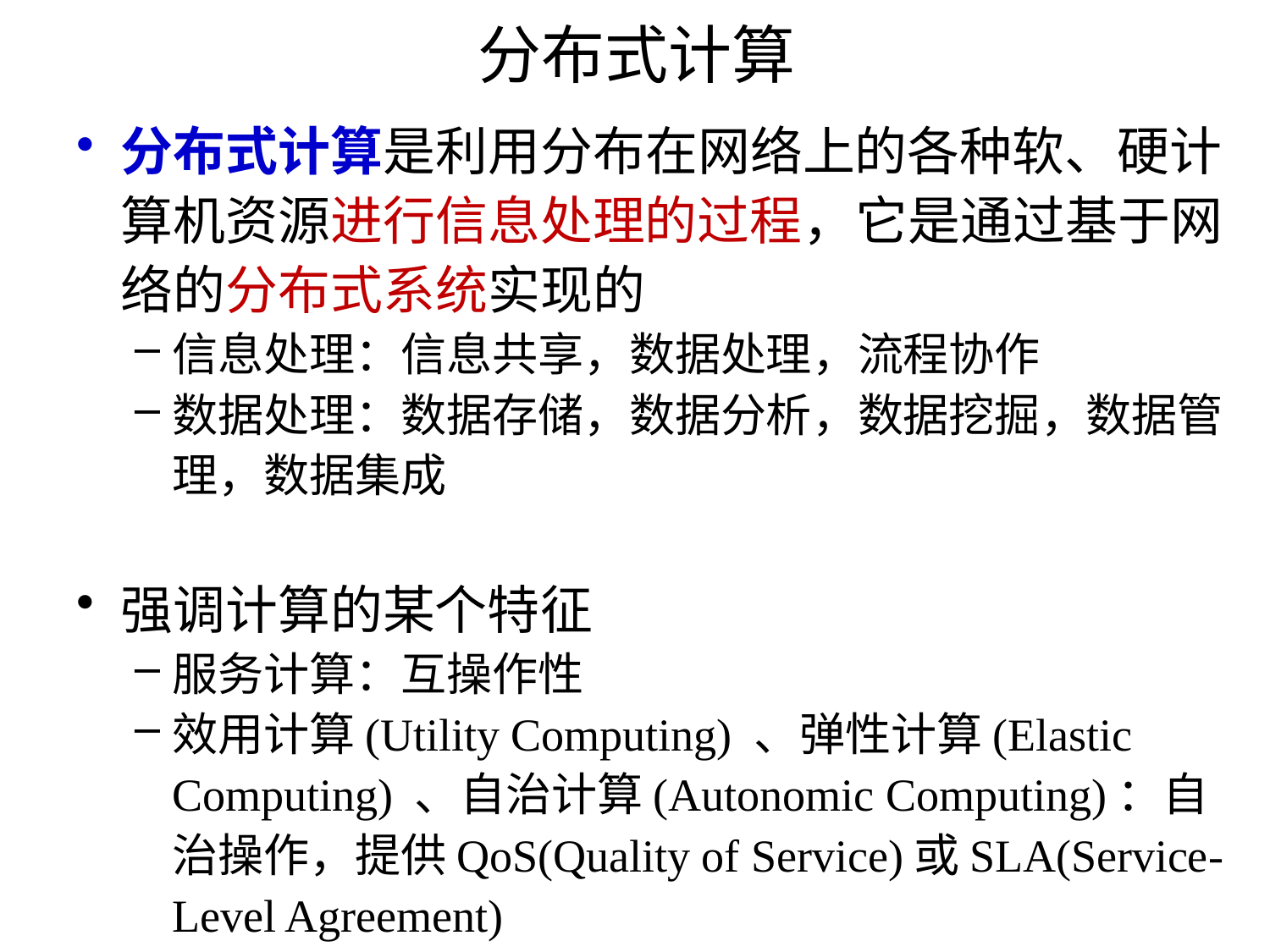

# 分布式计算
分布式计算是利用分布在网络上的各种软、硬计算机资源进行信息处理的过程，它是通过基于网络的分布式系统实现的
信息处理：信息共享，数据处理，流程协作
数据处理：数据存储，数据分析，数据挖掘，数据管理，数据集成

强调计算的某个特征
服务计算：互操作性
效用计算(Utility Computing) 、弹性计算(Elastic Computing) 、自治计算(Autonomic Computing)：自治操作，提供QoS(Quality of Service)或SLA(Service-Level Agreement)